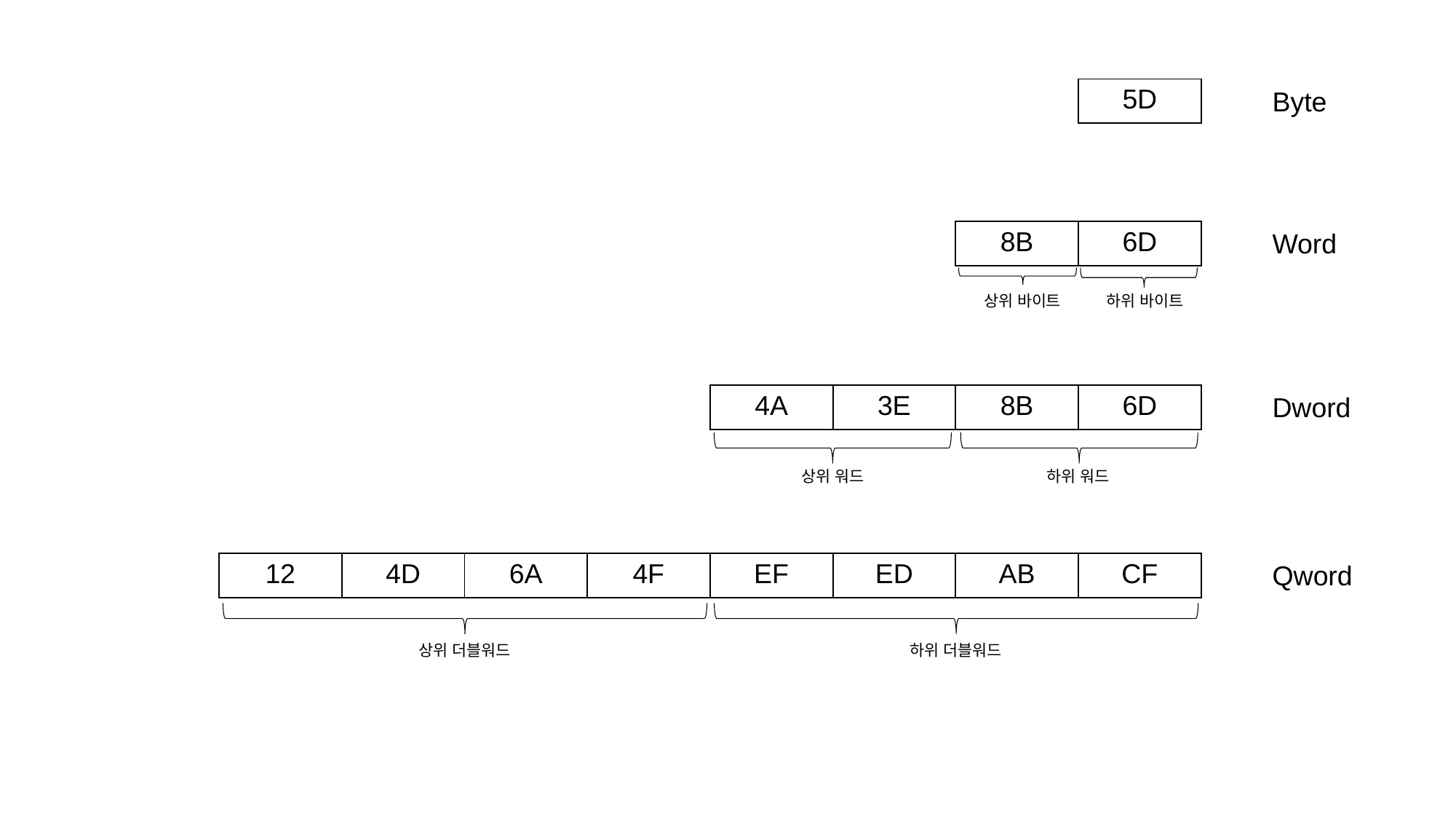

| 5D |
| --- |
Byte

| 8B |
| --- |
| 6D |
| --- |
Word
상위 바이트
하위 바이트

| 4A |
| --- |
| 3E |
| --- |
| 8B |
| --- |
| 6D |
| --- |
Dword
상위 워드
하위 워드
| 12 |
| --- |
| 4D |
| --- |
| 6A |
| --- |
| 4F |
| --- |
| EF |
| --- |
| ED |
| --- |
| AB |
| --- |
| CF |
| --- |
Qword
상위 더블워드
하위 더블워드